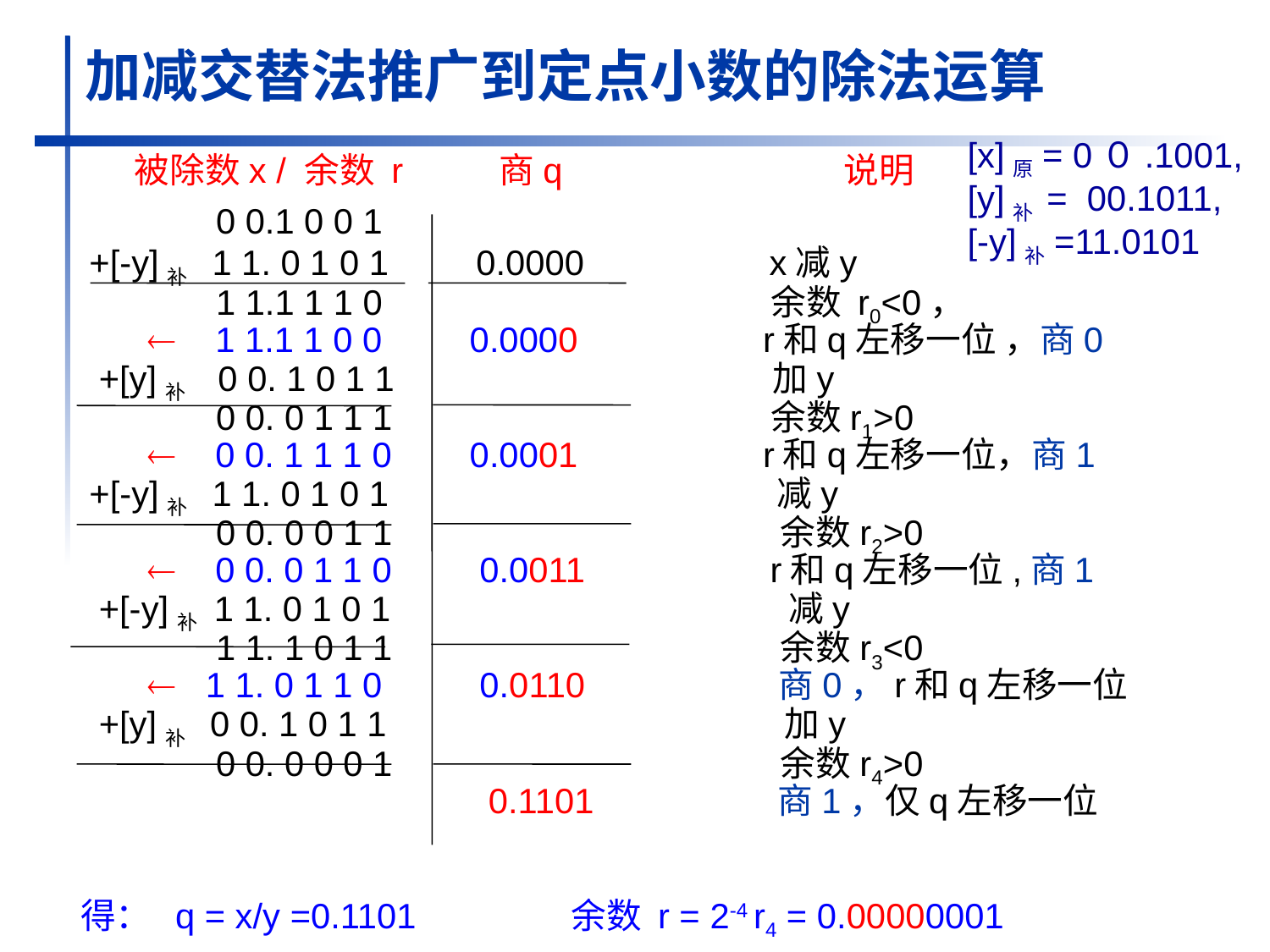

加减交替法推广到定点小数的除法运算
[x]原= 0０.1001,       [y]补 =  00.1011,
[-y]补=11.0101
      被除数x / 余数 r         商q                            说明
             0 0.1 0 0 1
+[-y]补  1 1. 0 1 0 1         0.0000                   x减y
             1 1.1 1 1 0                                       余数 r0<0，
      ←    1 1.1 1 0 0         0.0000                   r和q左移一位 ，商0
 +[y]补   0 0. 1 0 1 1                                      加y
             0 0. 0 1 1 1                                      余数r1>0
      ←    0 0. 1 1 1 0        0.0001                   r和q左移一位，商1
+[-y]补  1 1. 0 1 0 1                                       减y
             0 0. 0 0 1 1                                       余数r2>0
      ←    0 0. 0 1 1 0         0.0011                   r和q左移一位,商1
 +[-y]补 1 1. 0 1 0 1                                        减y
             1 1. 1 0 1 1                                       余数r3<0
      ←   1 1. 0 1 1 0          0.0110                   商0，r和q左移一位
 +[y]补  0 0. 1 0 1 1                                        加y
             0 0. 0 0 0 1                                       余数r4>0
                                         0.1101                  商1，仅q左移一位

得：  q = x/y =0.1101               余数 r = 2-4 r4 = 0.00000001